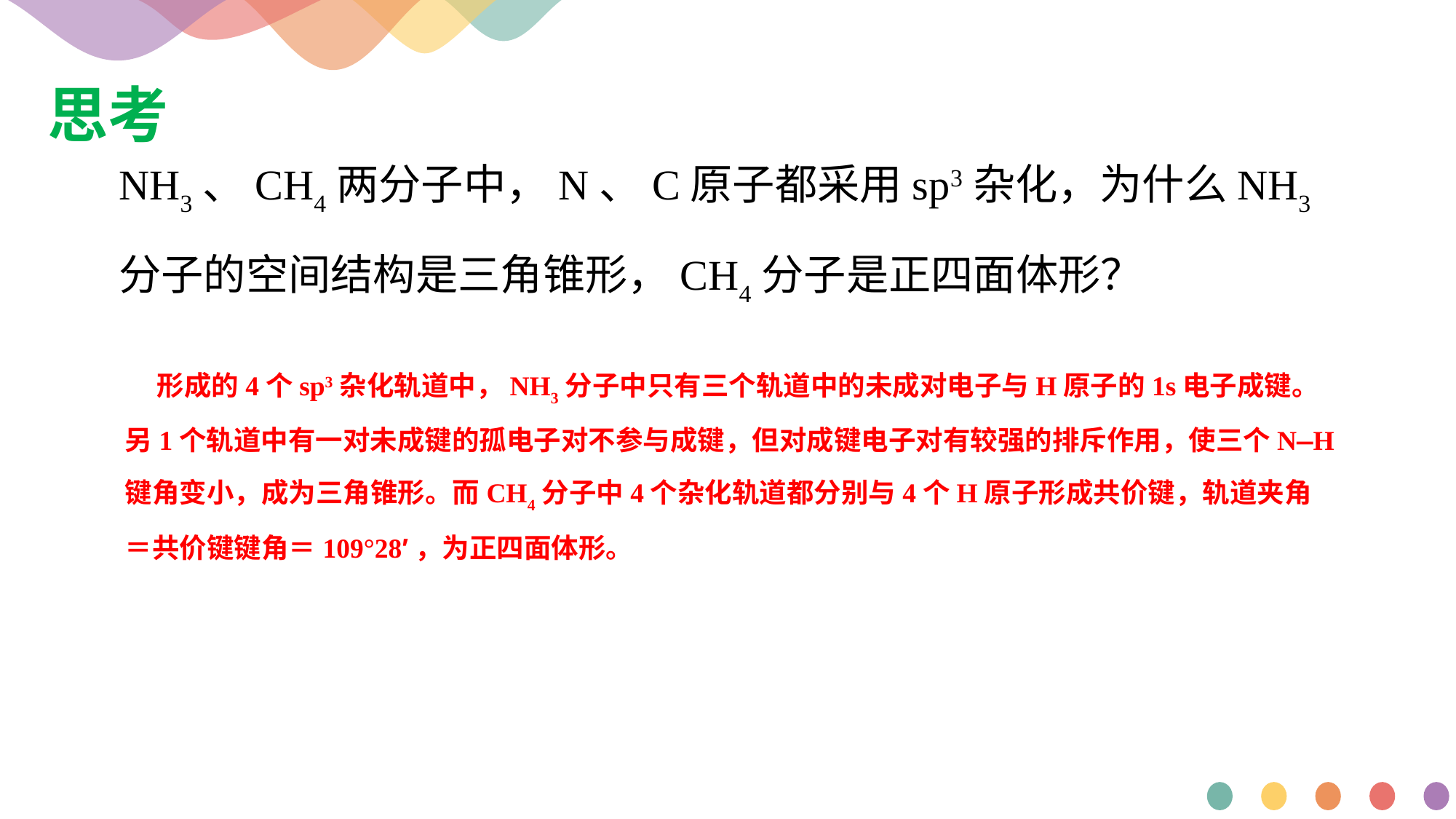

思考
NH3、CH4两分子中，N、C原子都采用sp3杂化，为什么NH3分子的空间结构是三角锥形，CH4分子是正四面体形？
形成的4个sp3杂化轨道中，NH3分子中只有三个轨道中的未成对电子与H原子的1s电子成键。另1个轨道中有一对未成键的孤电子对不参与成键，但对成键电子对有较强的排斥作用，使三个N—H键角变小，成为三角锥形。而CH4分子中4个杂化轨道都分别与4个H原子形成共价键，轨道夹角＝共价键键角＝109°28′，为正四面体形。